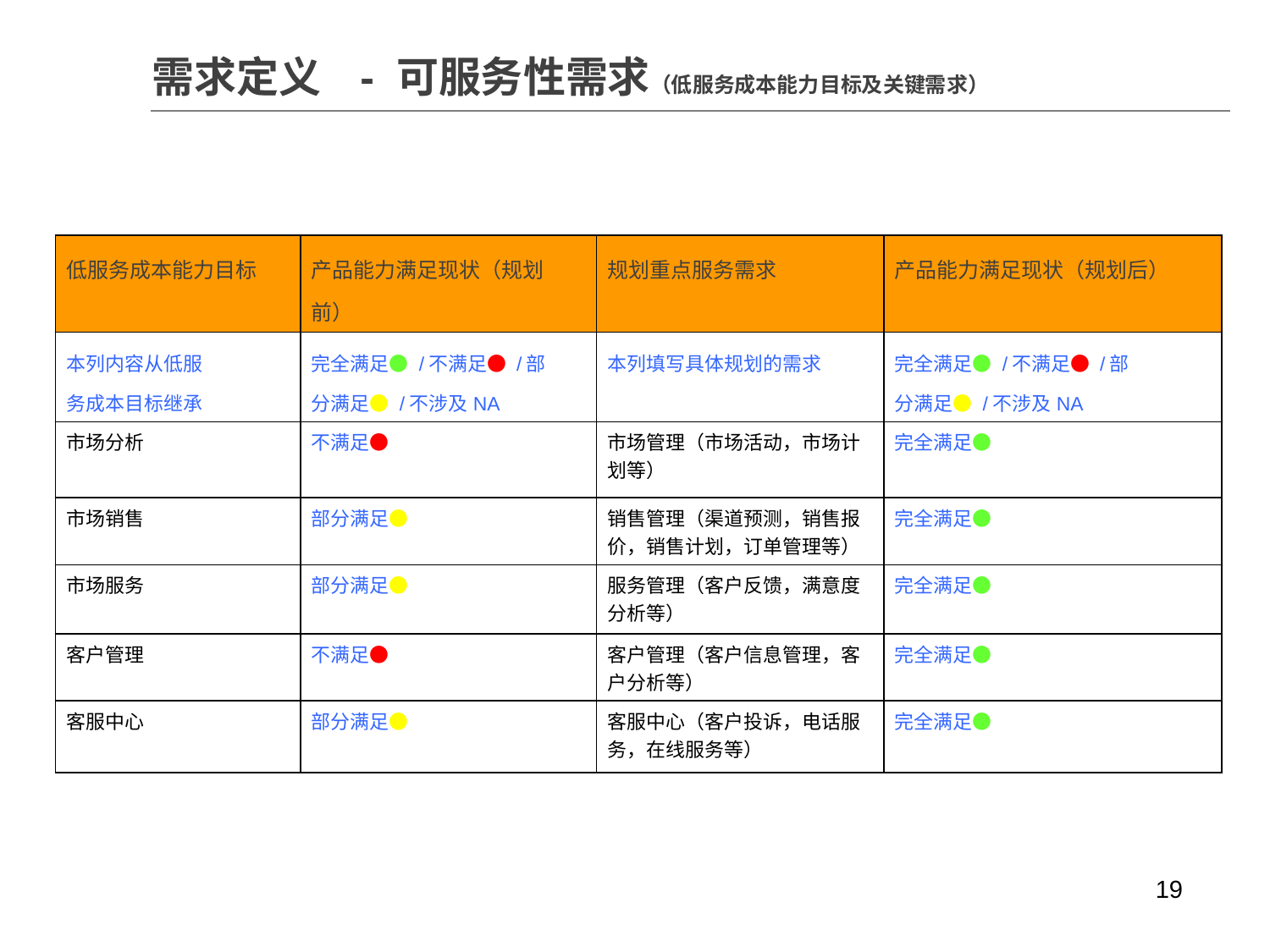

需求定义   - 可服务性需求（低服务成本能力目标及关键需求）
| 低服务成本能力目标 | 产品能力满足现状（规划前） | 规划重点服务需求 | 产品能力满足现状（规划后） |
| --- | --- | --- | --- |
| 本列内容从低服 务成本目标继承 | 完全满足● /不满足● /部 分满足● /不涉及NA | 本列填写具体规划的需求 | 完全满足● /不满足● /部 分满足● /不涉及NA |
| 市场分析 | 不满足● | 市场管理（市场活动，市场计划等） | 完全满足● |
| 市场销售 | 部分满足● | 销售管理（渠道预测，销售报价，销售计划，订单管理等） | 完全满足● |
| 市场服务 | 部分满足● | 服务管理（客户反馈，满意度分析等） | 完全满足● |
| 客户管理 | 不满足● | 客户管理（客户信息管理，客户分析等） | 完全满足● |
| 客服中心 | 部分满足● | 客服中心（客户投诉，电话服务，在线服务等） | 完全满足● |
19